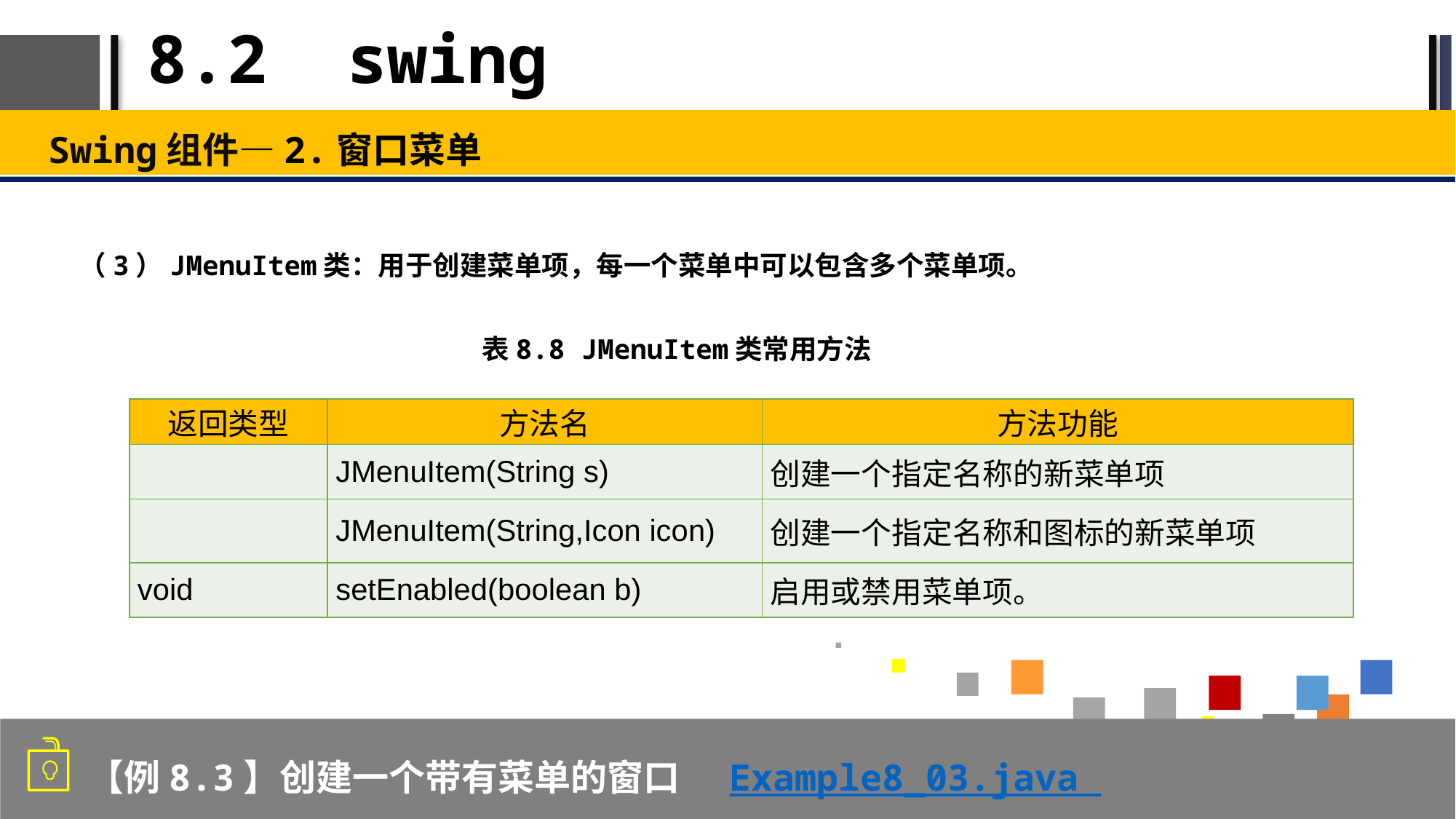

# 8.2  swing

Swing组件—2.窗口菜单

（3）JMenuItem类：用于创建菜单项，每一个菜单中可以包含多个菜单项。
表8.8 JMenuItem类常用方法
| 返回类型 | 方法名 | 方法功能 |
| --- | --- | --- |
|  | JMenuItem(String s) | 创建一个指定名称的新菜单项 |
|  | JMenuItem(String,Icon icon) | 创建一个指定名称和图标的新菜单项 |
| void | setEnabled(boolean b) | 启用或禁用菜单项。 |

【例8.3】创建一个带有菜单的窗口     Example8_03.java